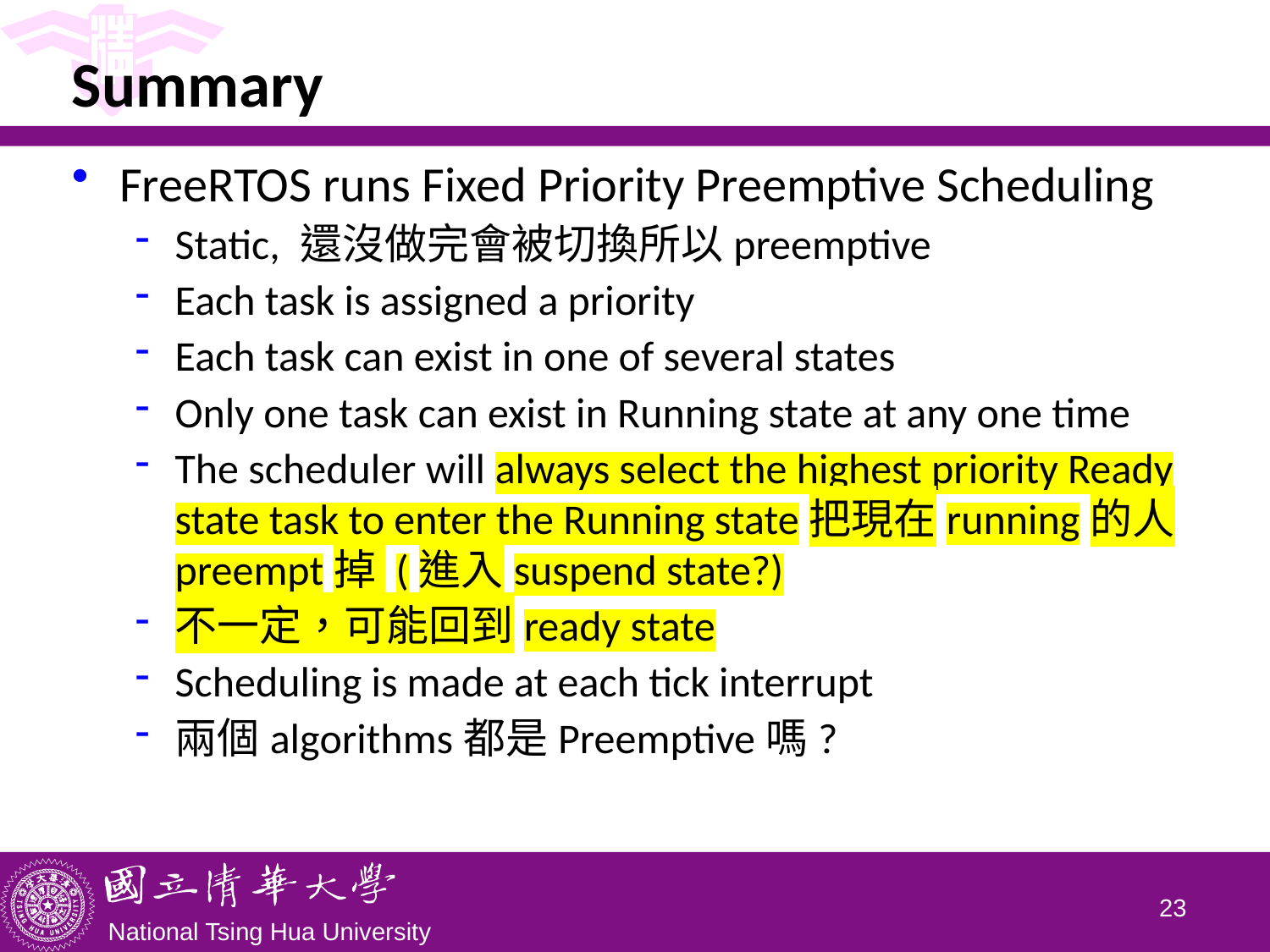

# Summary
FreeRTOS runs Fixed Priority Preemptive Scheduling
Static, 還沒做完會被切換所以preemptive
Each task is assigned a priority
Each task can exist in one of several states
Only one task can exist in Running state at any one time
The scheduler will always select the highest priority Ready state task to enter the Running state把現在running的人preempt掉 (進入suspend state?)
不一定，可能回到ready state
Scheduling is made at each tick interrupt
兩個algorithms都是Preemptive嗎?
23